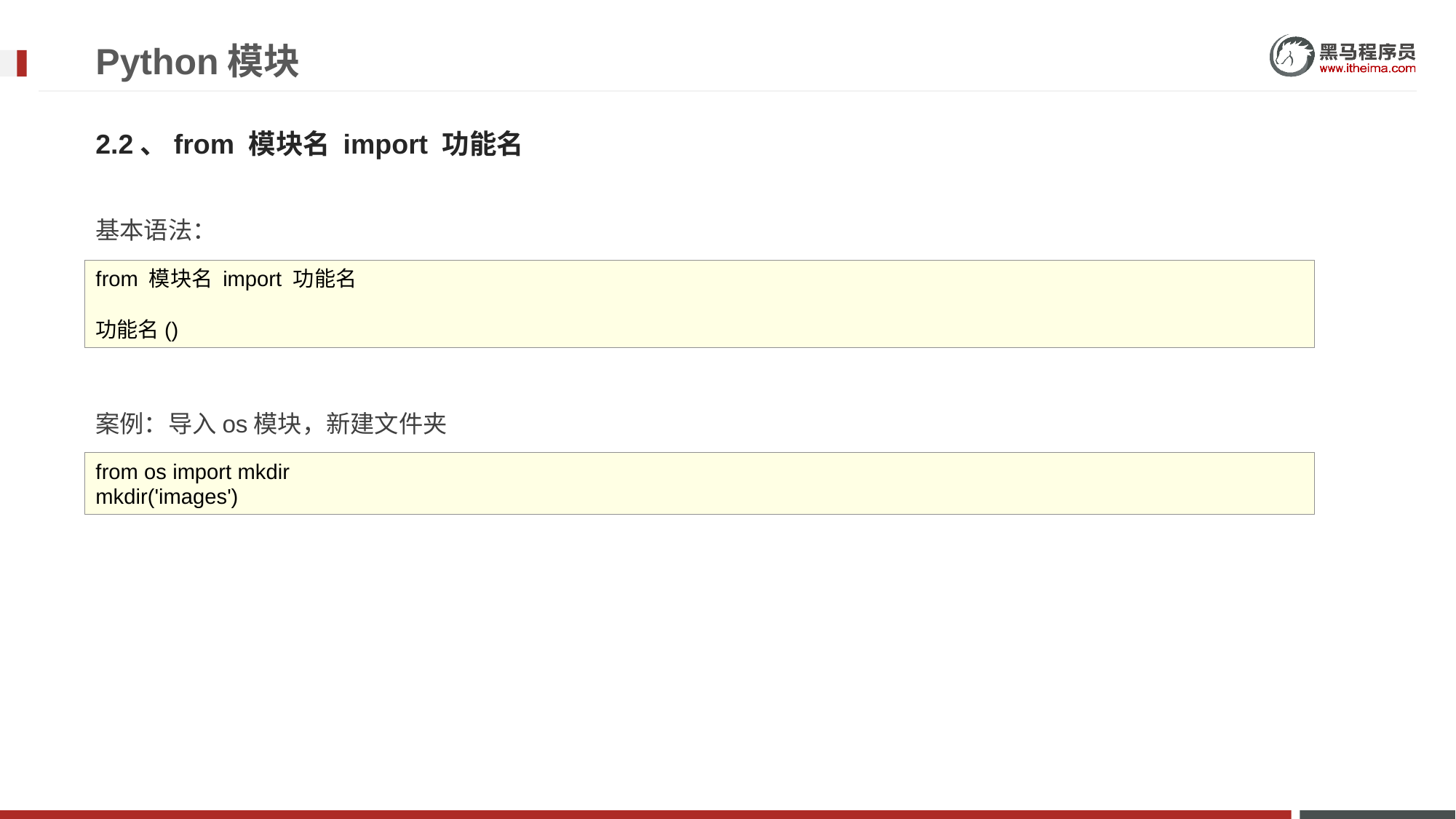

# Python模块
2.2、from 模块名 import 功能名
基本语法：

案例：导入os模块，新建文件夹
from 模块名 import 功能名

功能名()
from os import mkdir
mkdir('images')